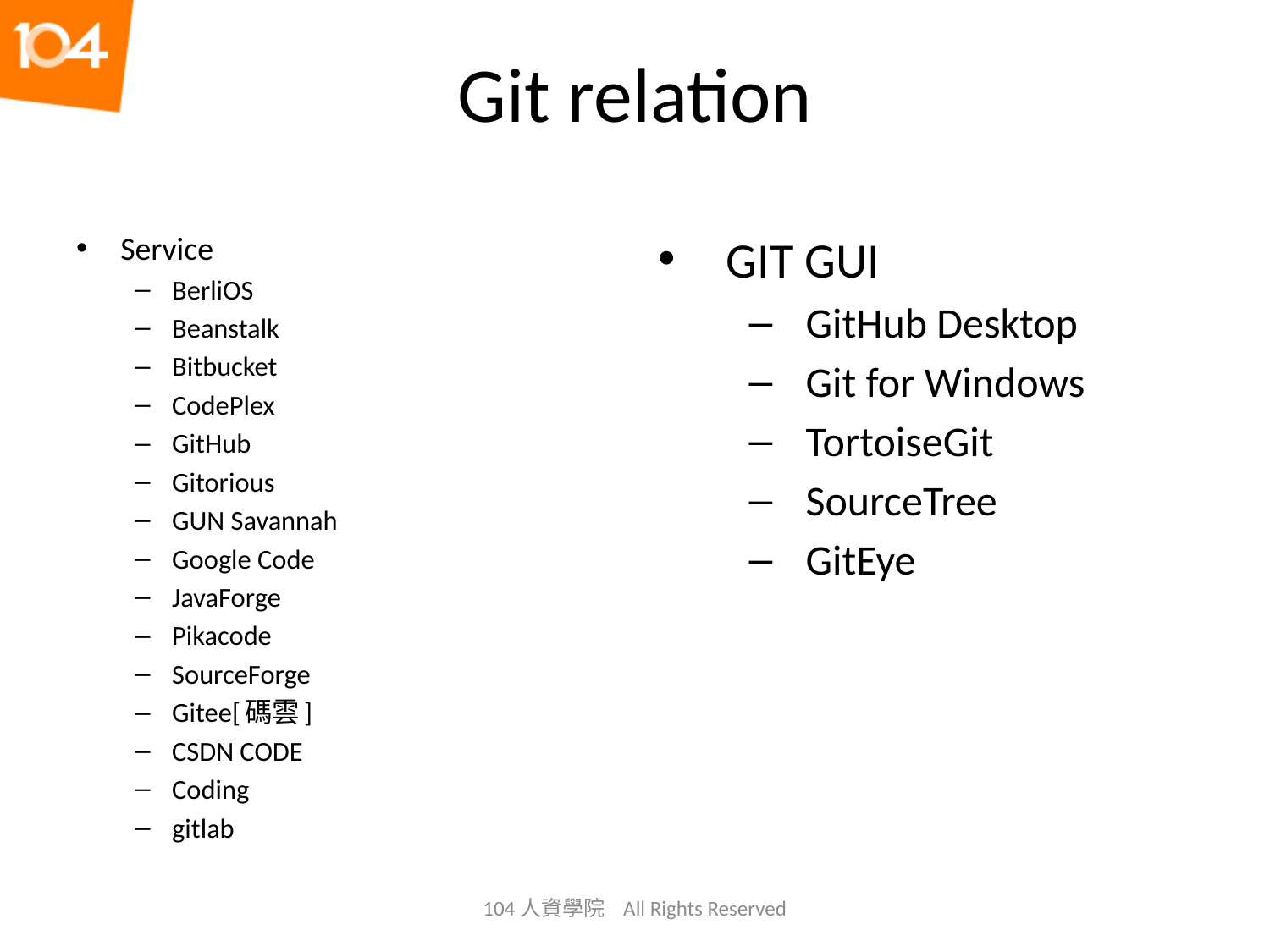

# Git relation
Service
BerliOS
Beanstalk
Bitbucket
CodePlex
GitHub
Gitorious
GUN Savannah
Google Code
JavaForge
Pikacode
SourceForge
Gitee[碼雲]
CSDN CODE
Coding
gitlab
GIT GUI
GitHub Desktop
Git for Windows
TortoiseGit
SourceTree
GitEye
104人資學院  All Rights Reserved